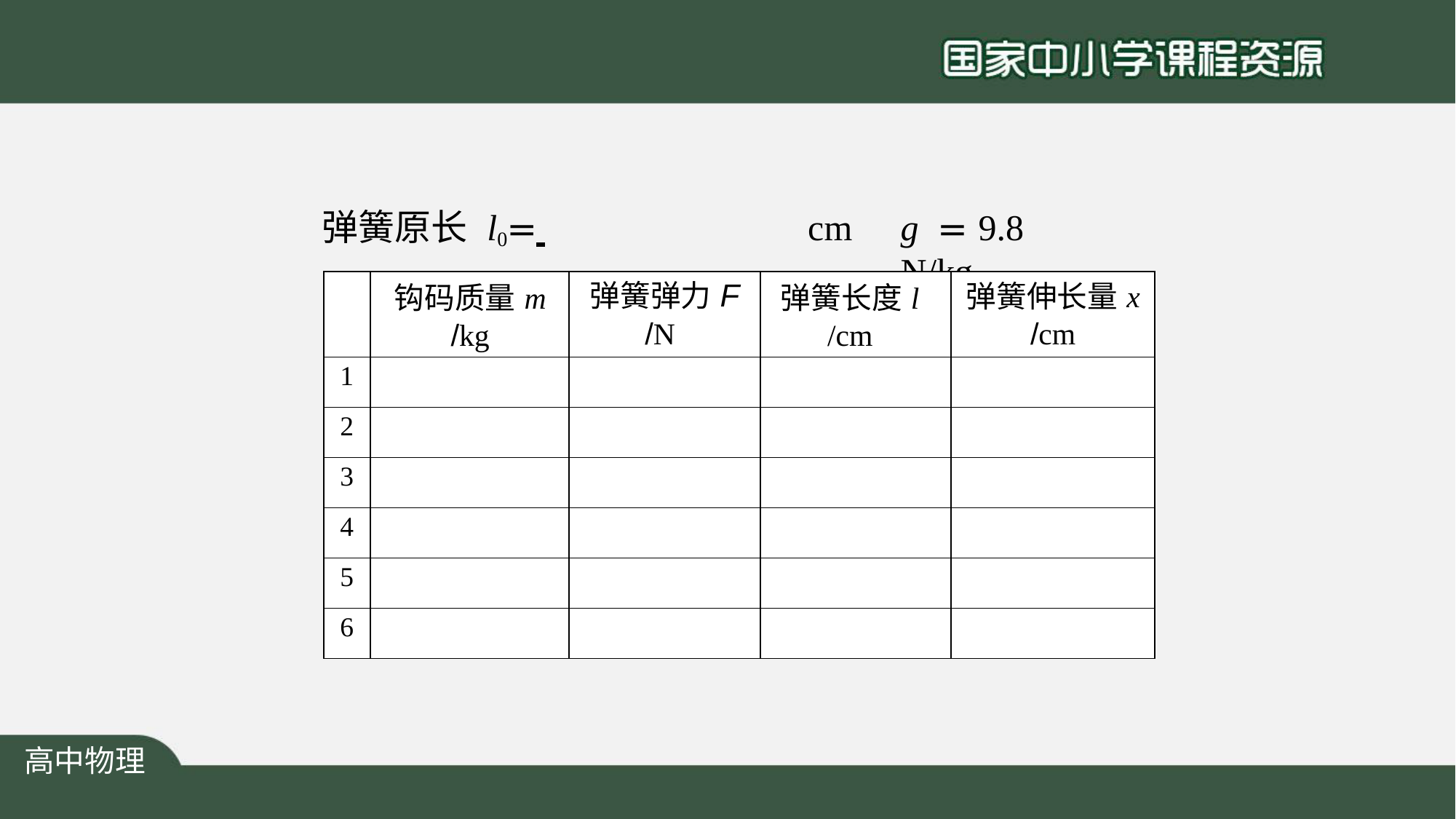

弹簧原长	l0= 	cm
# g	= 9.8 N/kg
|  | 钩码质量m /kg | 弹簧弹力F /N | 弹簧长度l /cm | 弹簧伸长量x /cm |
| --- | --- | --- | --- | --- |
| 1 |  |  |  |  |
| 2 |  |  |  |  |
| 3 |  |  |  |  |
| 4 |  |  |  |  |
| 5 |  |  |  |  |
| 6 |  |  |  |  |

高中物理